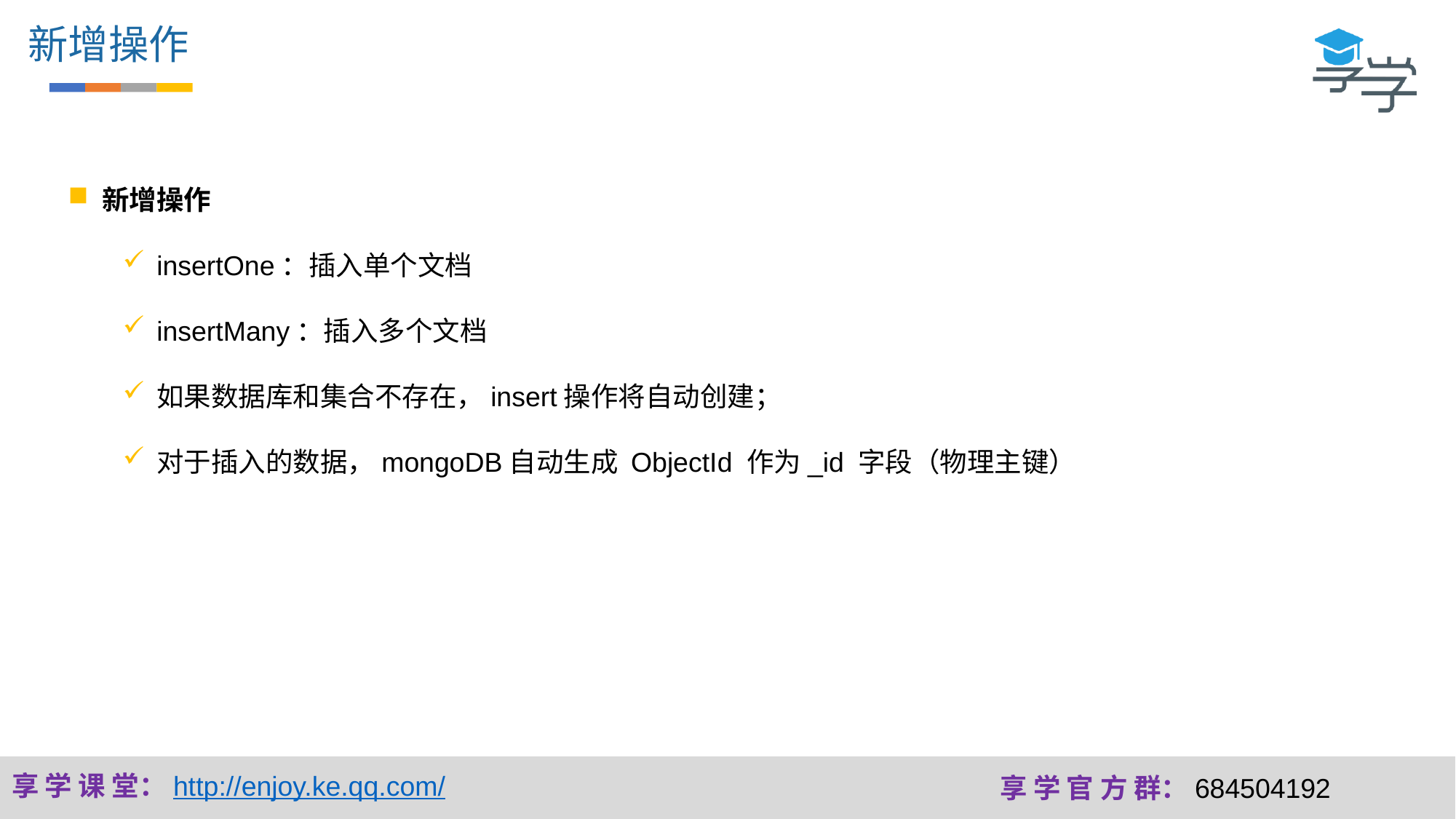

新增操作

新增操作
insertOne：插入单个文档
insertMany：插入多个文档
如果数据库和集合不存在，insert操作将自动创建；
对于插入的数据，mongoDB自动生成 ObjectId 作为_id 字段（物理主键）